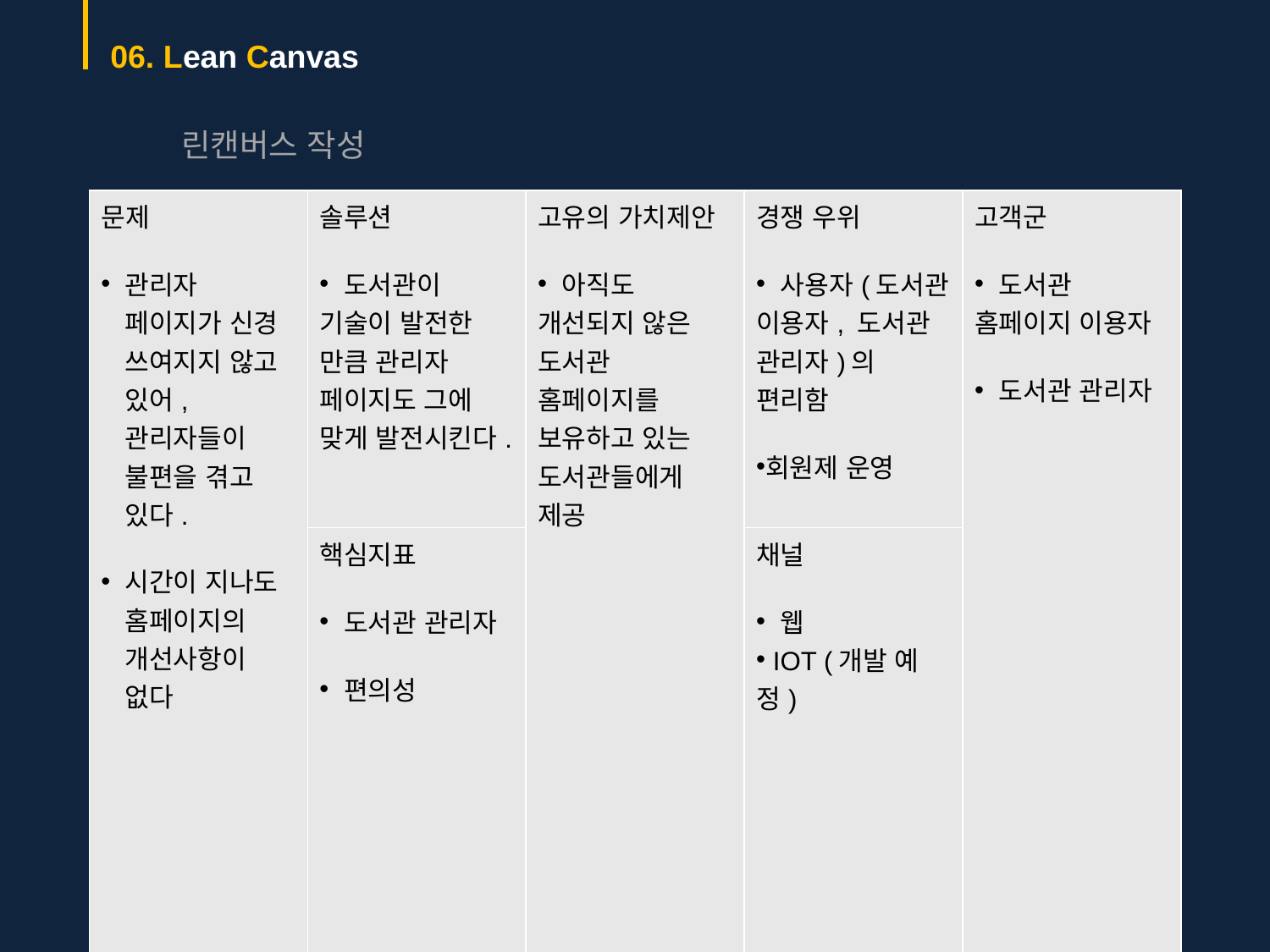

06. Lean Canvas
린캔버스 작성
| 문제 관리자 페이지가 신경 쓰여지지 않고 있어, 관리자들이 불편을 겪고 있다. 시간이 지나도 홈페이지의 개선사항이 없다 | 솔루션 도서관이 기술이 발전한 만큼 관리자 페이지도 그에 맞게 발전시킨다. | 고유의 가치제안 아직도 개선되지 않은 도서관 홈페이지를 보유하고 있는 도서관들에게 제공 |  | 경쟁 우위 사용자(도서관 이용자, 도서관 관리자)의 편리함 회원제 운영 | 고객군 도서관 홈페이지 이용자 도서관 관리자 |
| --- | --- | --- | --- | --- | --- |
|  | 핵심지표 도서관 관리자 편의성 |  |  | 채널 웹 IOT (개발 예정) |  |
| 비용구조 인건비, 서버비, 저작권비 |  |  | 수익원 도서 연체료 |  |  |